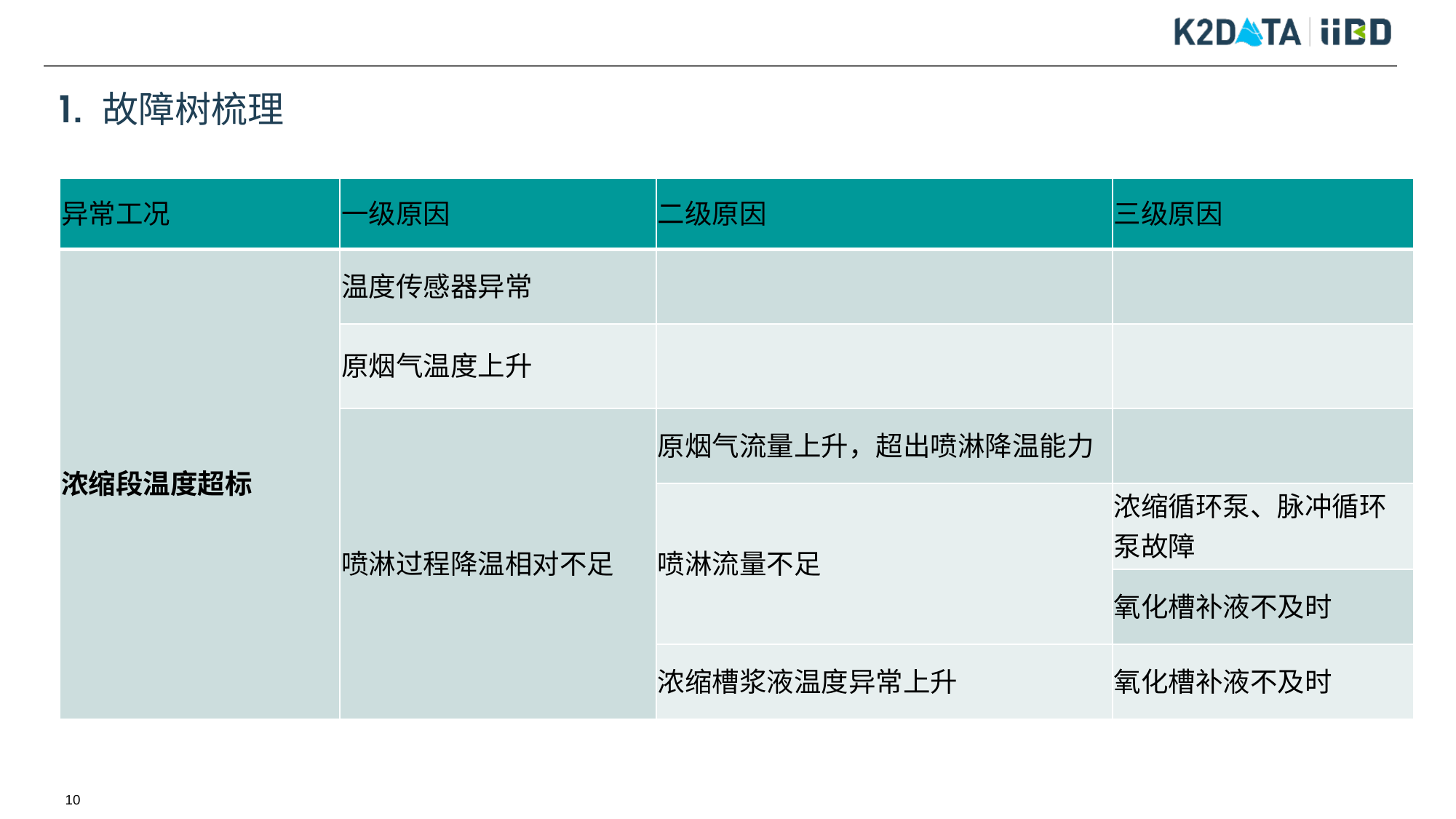

# 1. 故障树梳理
| 异常工况 | 一级原因 | 二级原因 | 三级原因 |
| --- | --- | --- | --- |
| 浓缩段温度超标 | 温度传感器异常 |  |  |
|  | 原烟气温度上升 |  |  |
|  | 喷淋过程降温相对不足 | 原烟气流量上升，超出喷淋降温能力 |  |
|  |  | 喷淋流量不足 | 浓缩循环泵、脉冲循环泵故障 |
|  |  |  | 氧化槽补液不及时 |
|  |  | 浓缩槽浆液温度异常上升 | 氧化槽补液不及时 |
10